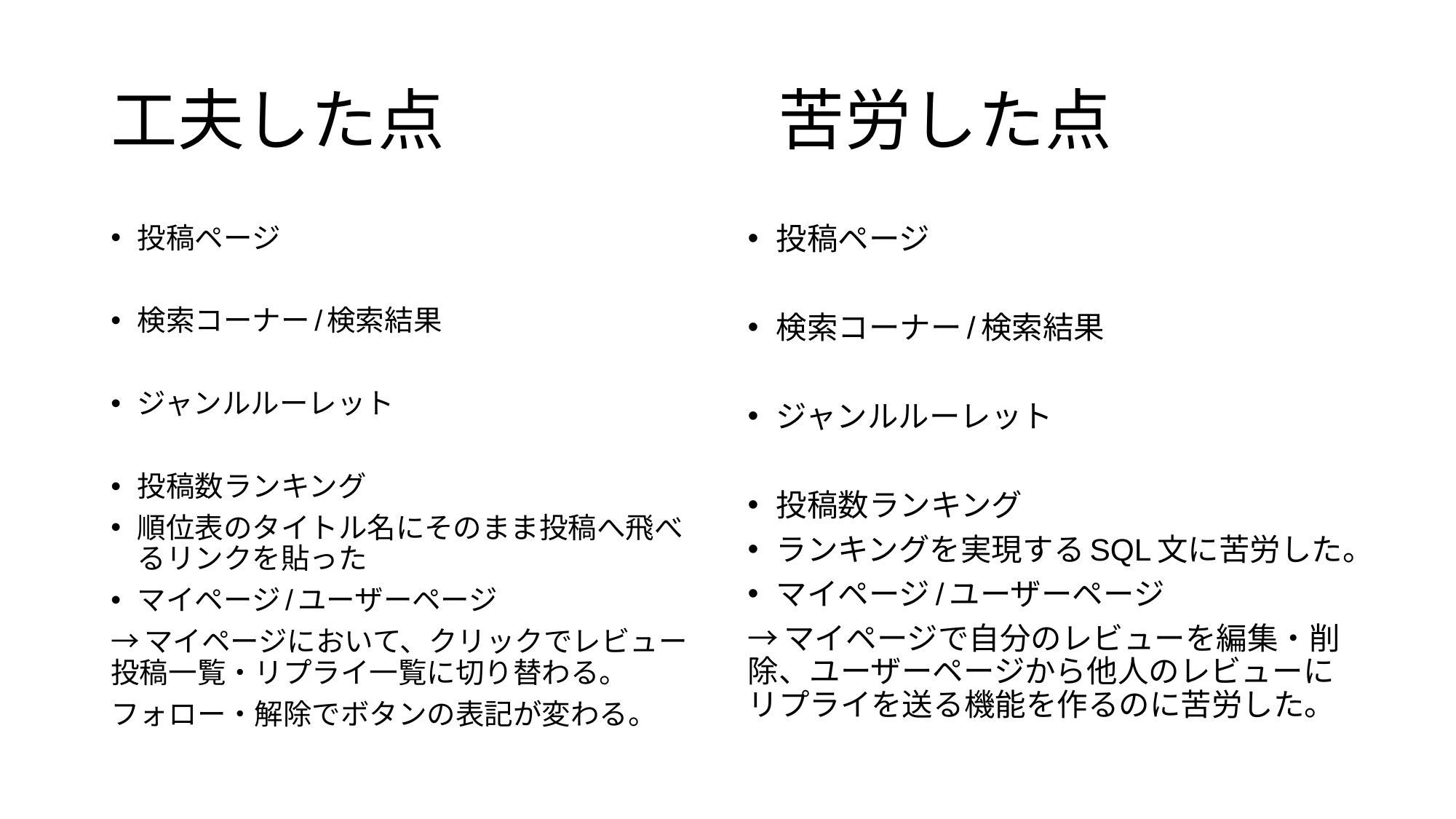

# 工夫した点　　　　　苦労した点
投稿ページ

検索コーナー/検索結果

ジャンルルーレット

投稿数ランキング
順位表のタイトル名にそのまま投稿へ飛べるリンクを貼った
マイページ/ユーザーページ
→マイページにおいて、クリックでレビュー投稿一覧・リプライ一覧に切り替わる。
フォロー・解除でボタンの表記が変わる。

投稿ページ

検索コーナー/検索結果

ジャンルルーレット

投稿数ランキング
ランキングを実現するSQL文に苦労した。
マイページ/ユーザーページ
→マイページで自分のレビューを編集・削除、ユーザーページから他人のレビューにリプライを送る機能を作るのに苦労した。